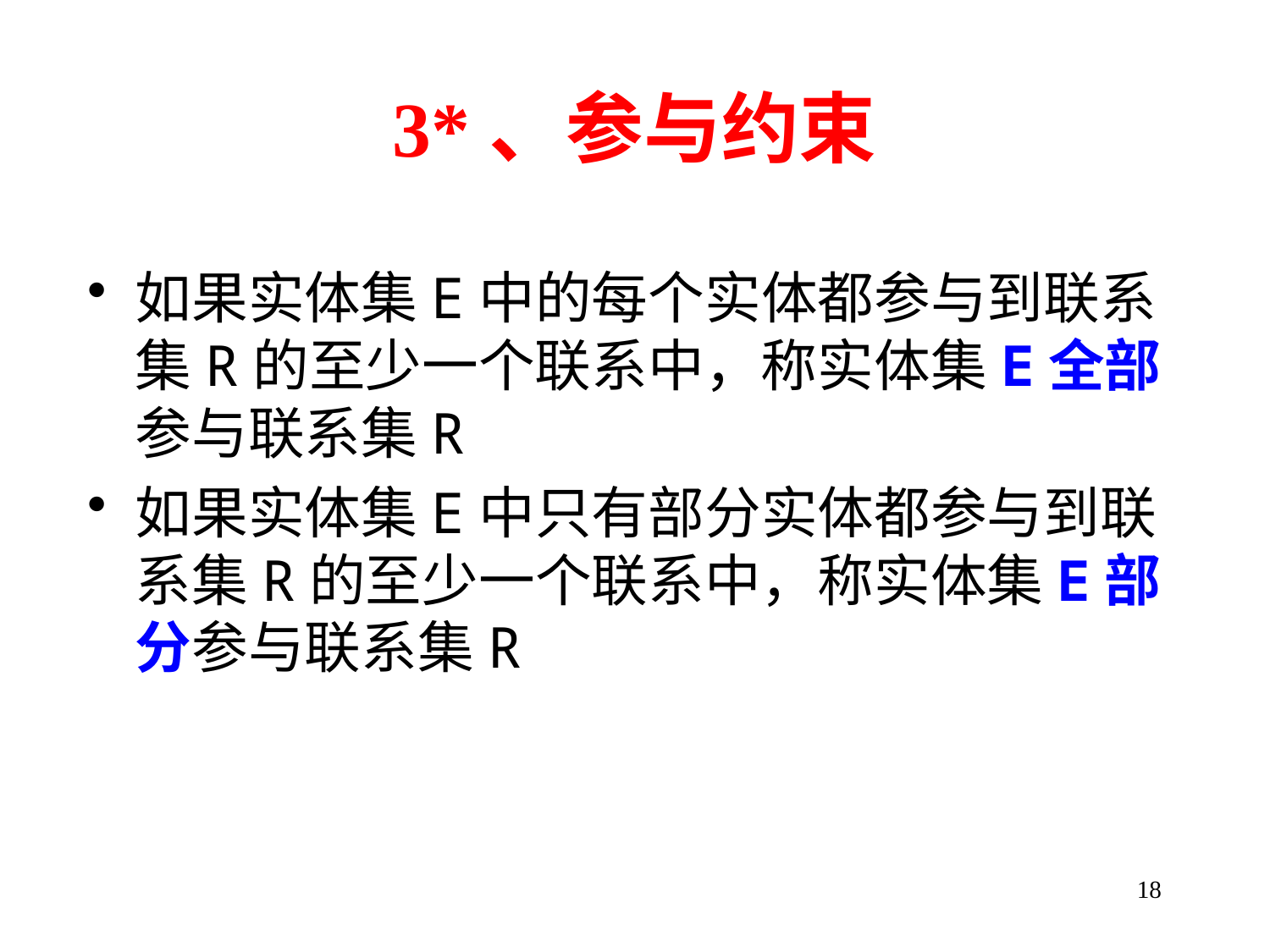

# 3*、参与约束
如果实体集E中的每个实体都参与到联系集R的至少一个联系中，称实体集E全部参与联系集R
如果实体集E中只有部分实体都参与到联系集R的至少一个联系中，称实体集E部分参与联系集R
18